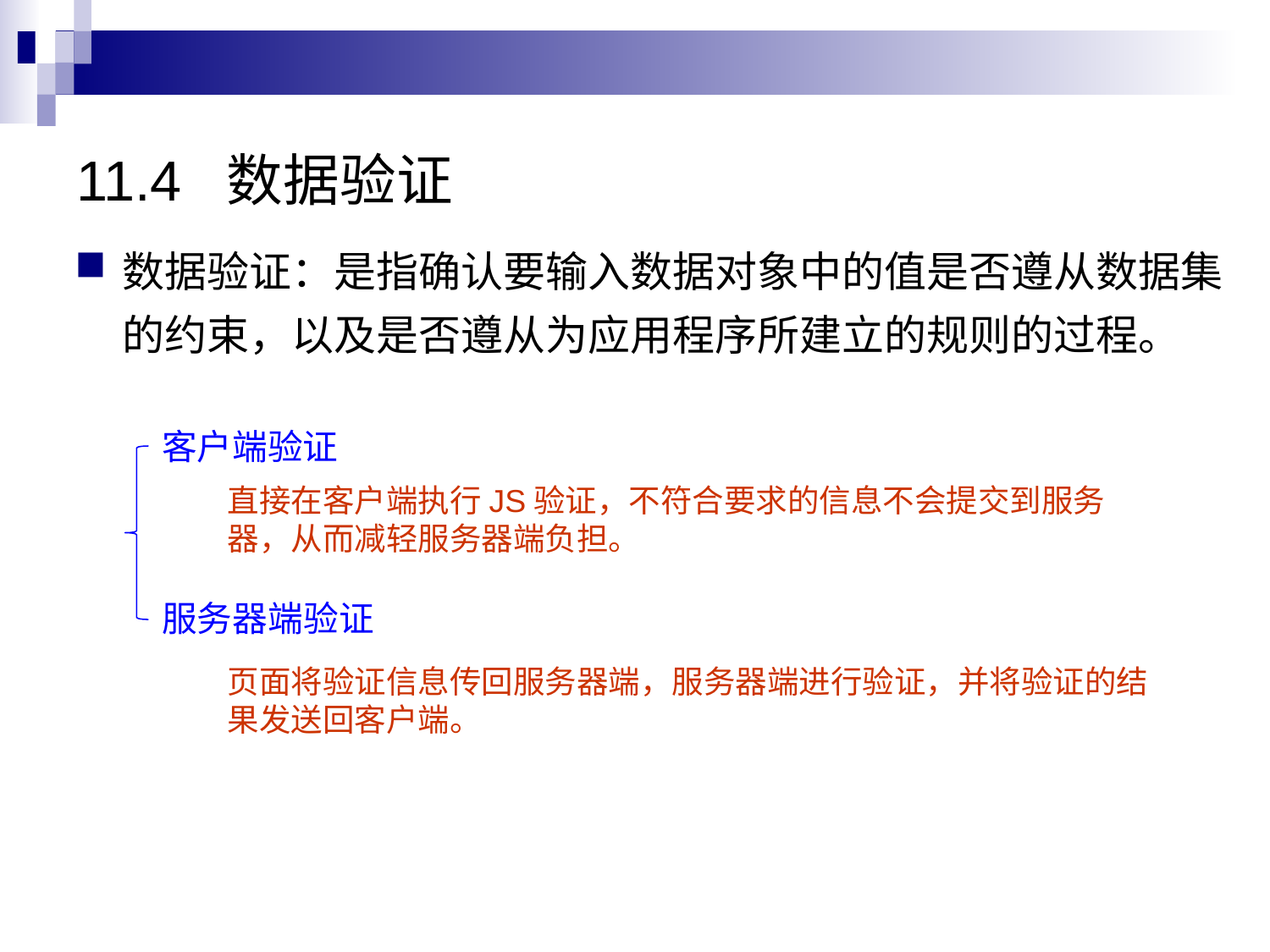

11.4  数据验证
数据验证：是指确认要输入数据对象中的值是否遵从数据集的约束，以及是否遵从为应用程序所建立的规则的过程。
客户端验证

直接在客户端执行JS验证，不符合要求的信息不会提交到服务器，从而减轻服务器端负担。
服务器端验证
页面将验证信息传回服务器端，服务器端进行验证，并将验证的结果发送回客户端。